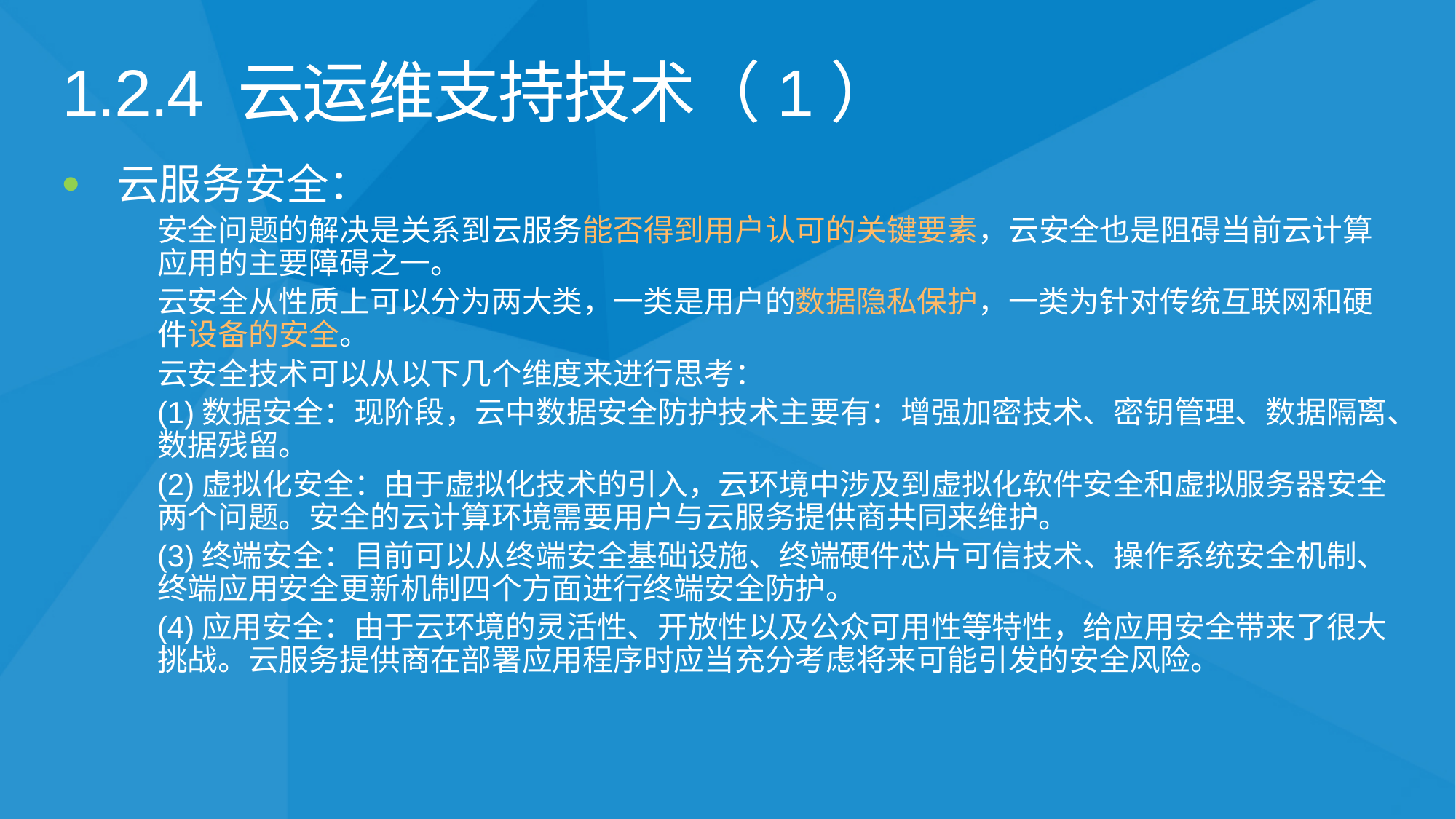

# 1.2.4 云运维支持技术（1）
云服务安全：
安全问题的解决是关系到云服务能否得到用户认可的关键要素，云安全也是阻碍当前云计算应用的主要障碍之一。
云安全从性质上可以分为两大类，一类是用户的数据隐私保护，一类为针对传统互联网和硬件设备的安全。
云安全技术可以从以下几个维度来进行思考：
(1)数据安全：现阶段，云中数据安全防护技术主要有：增强加密技术、密钥管理、数据隔离、数据残留。
(2)虚拟化安全：由于虚拟化技术的引入，云环境中涉及到虚拟化软件安全和虚拟服务器安全两个问题。安全的云计算环境需要用户与云服务提供商共同来维护。
(3)终端安全：目前可以从终端安全基础设施、终端硬件芯片可信技术、操作系统安全机制、终端应用安全更新机制四个方面进行终端安全防护。
(4)应用安全：由于云环境的灵活性、开放性以及公众可用性等特性，给应用安全带来了很大挑战。云服务提供商在部署应用程序时应当充分考虑将来可能引发的安全风险。